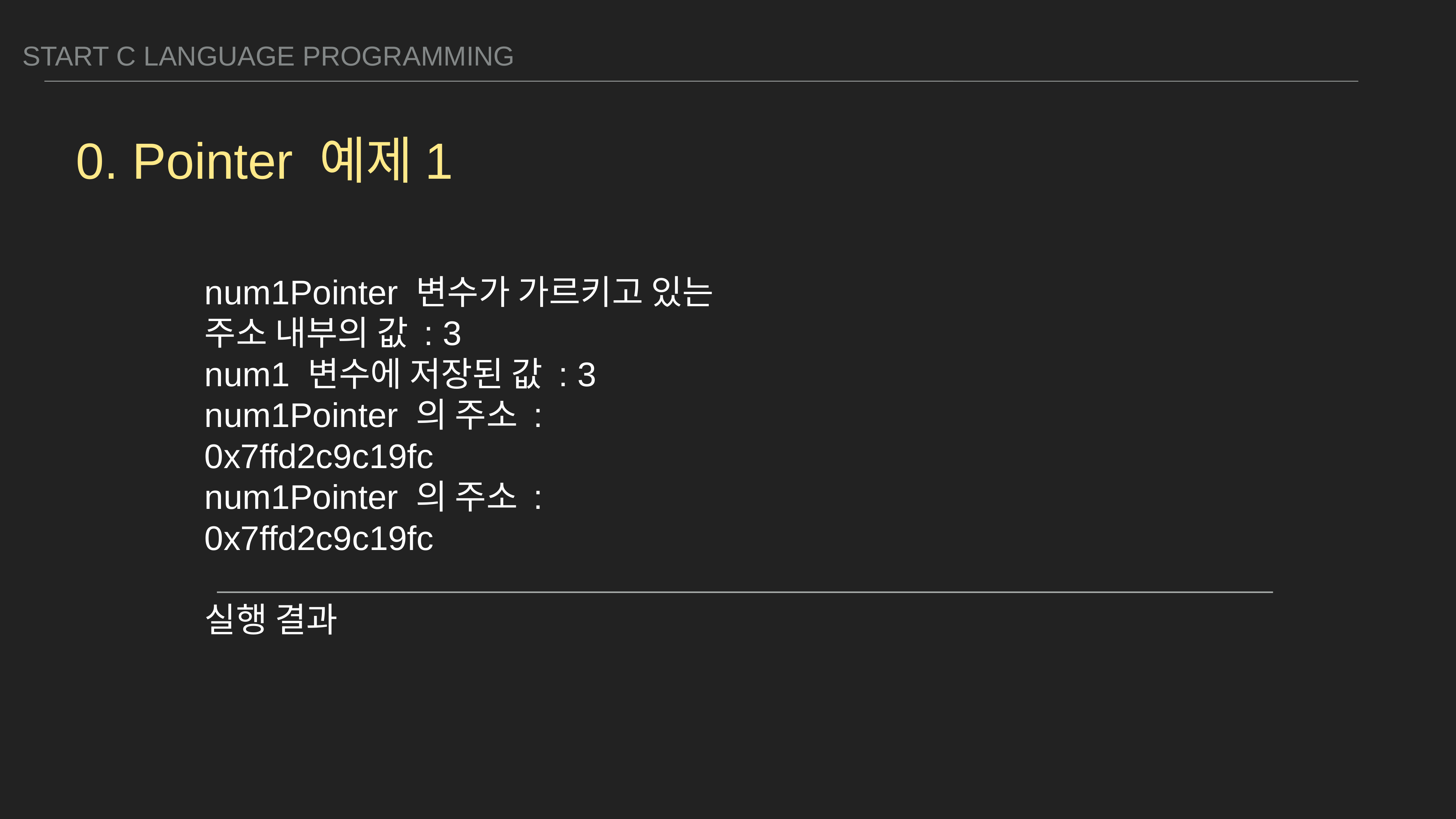

START C LANGUAGE PROGRAMMING
0. Pointer 예제1
num1Pointer 변수가 가르키고 있는 주소 내부의 값 : 3
num1 변수에 저장된 값 : 3
num1Pointer 의 주소 : 0x7ffd2c9c19fc
num1Pointer 의 주소 : 0x7ffd2c9c19fc

실행 결과